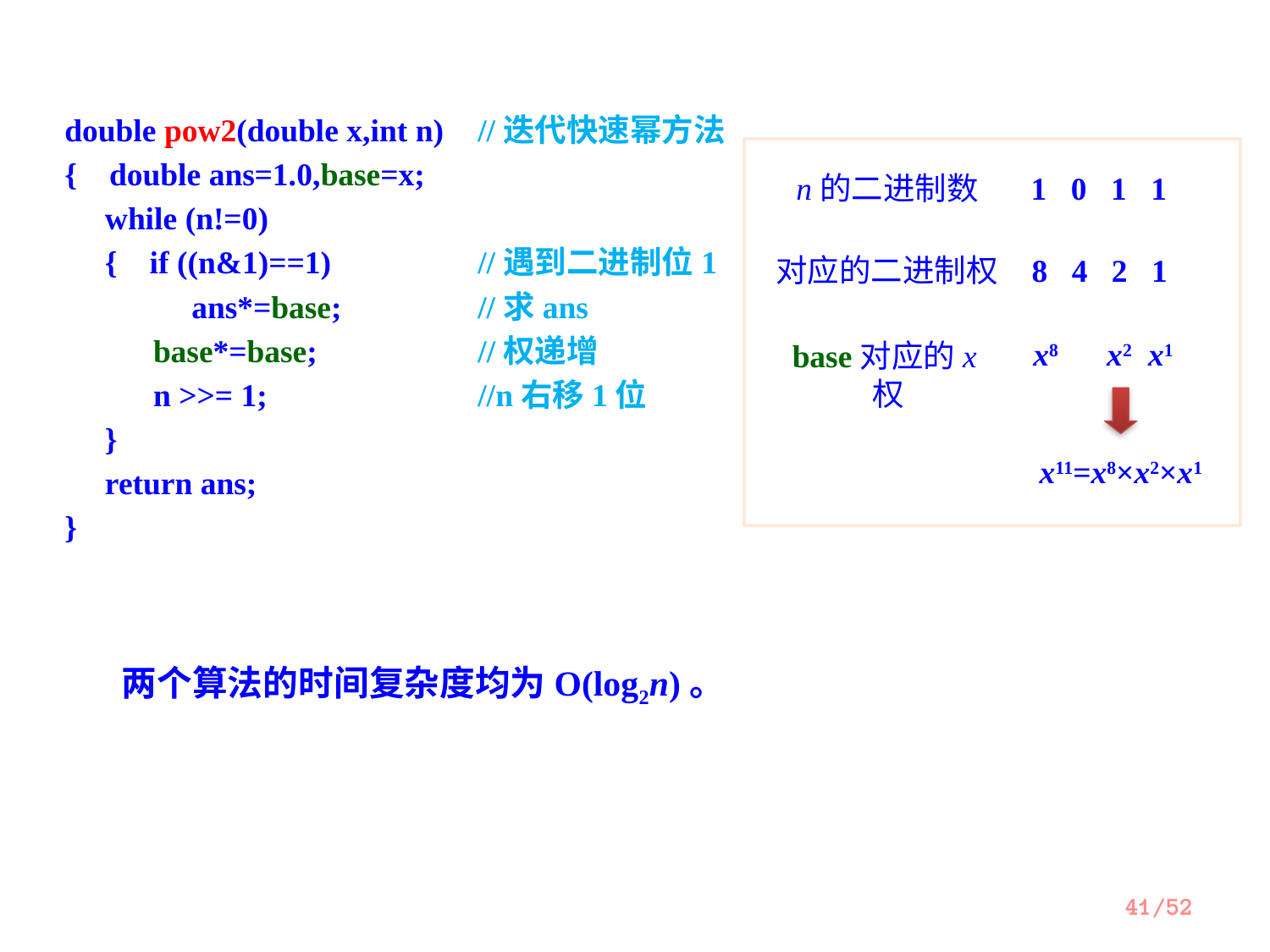

double pow2(double x,int n)	    //迭代快速幂方法
{    double ans=1.0,base=x;
     while (n!=0)
     {    if ((n&1)==1)	    //遇到二进制位1
	ans*=base;	    //求ans
           base*=base;		    //权递增
           n >>= 1;		    //n右移1位
     }
     return ans;
}

1   0   1   1
n的二进制数
8   4   2   1
对应的二进制权
x8      x2  x1
base对应的x权

x11=x8×x2×x1
两个算法的时间复杂度均为O(log2n)。
41/52